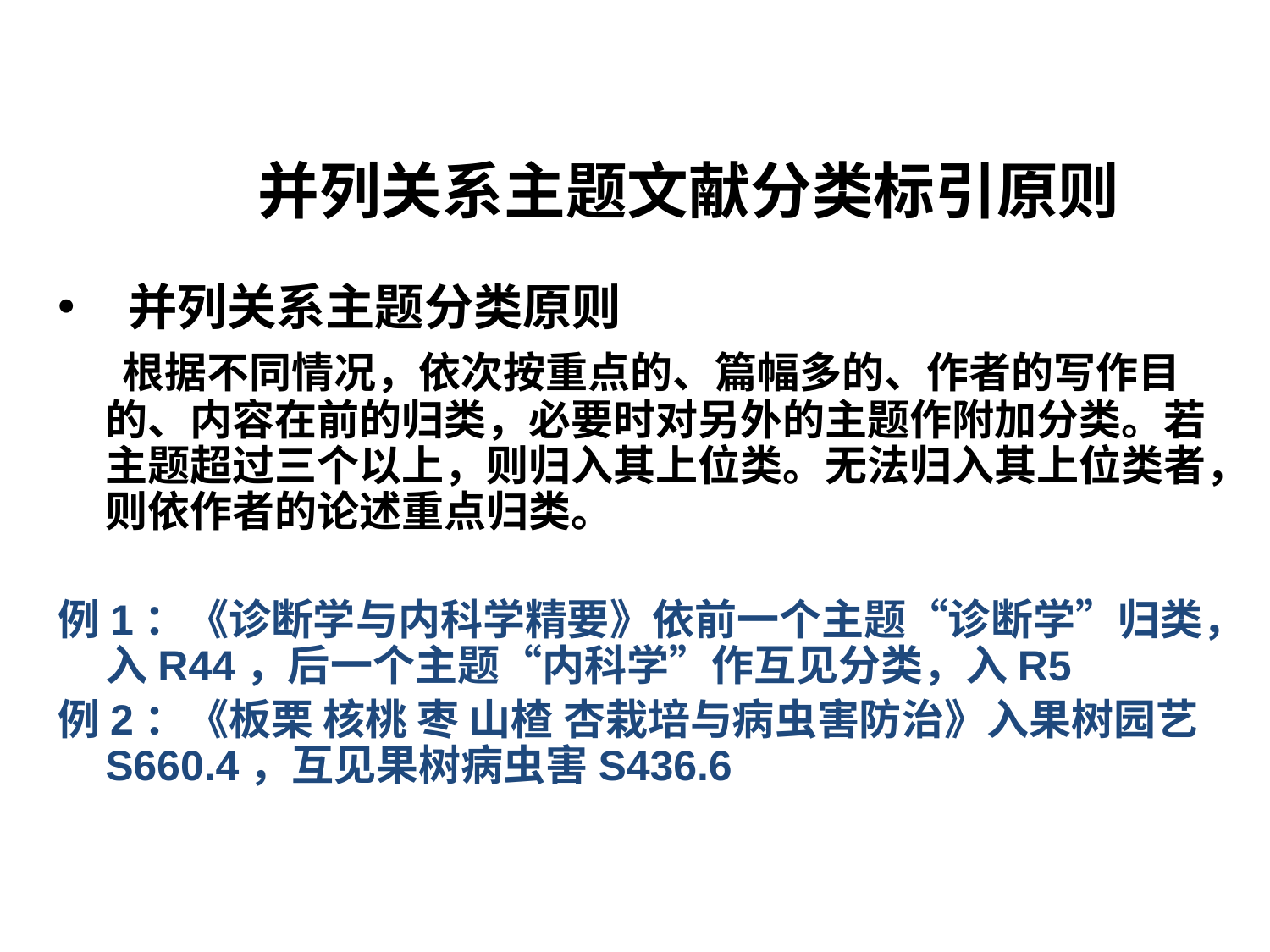

# 并列关系主题文献分类标引原则
 并列关系主题分类原则
     根据不同情况，依次按重点的、篇幅多的、作者的写作目的、内容在前的归类，必要时对另外的主题作附加分类。若主题超过三个以上，则归入其上位类。无法归入其上位类者，则依作者的论述重点归类。

例1：《诊断学与内科学精要》依前一个主题“诊断学”归类，入R44，后一个主题“内科学”作互见分类，入R5
例2：《板栗 核桃 枣 山楂 杏栽培与病虫害防治》入果树园艺S660.4，互见果树病虫害S436.6